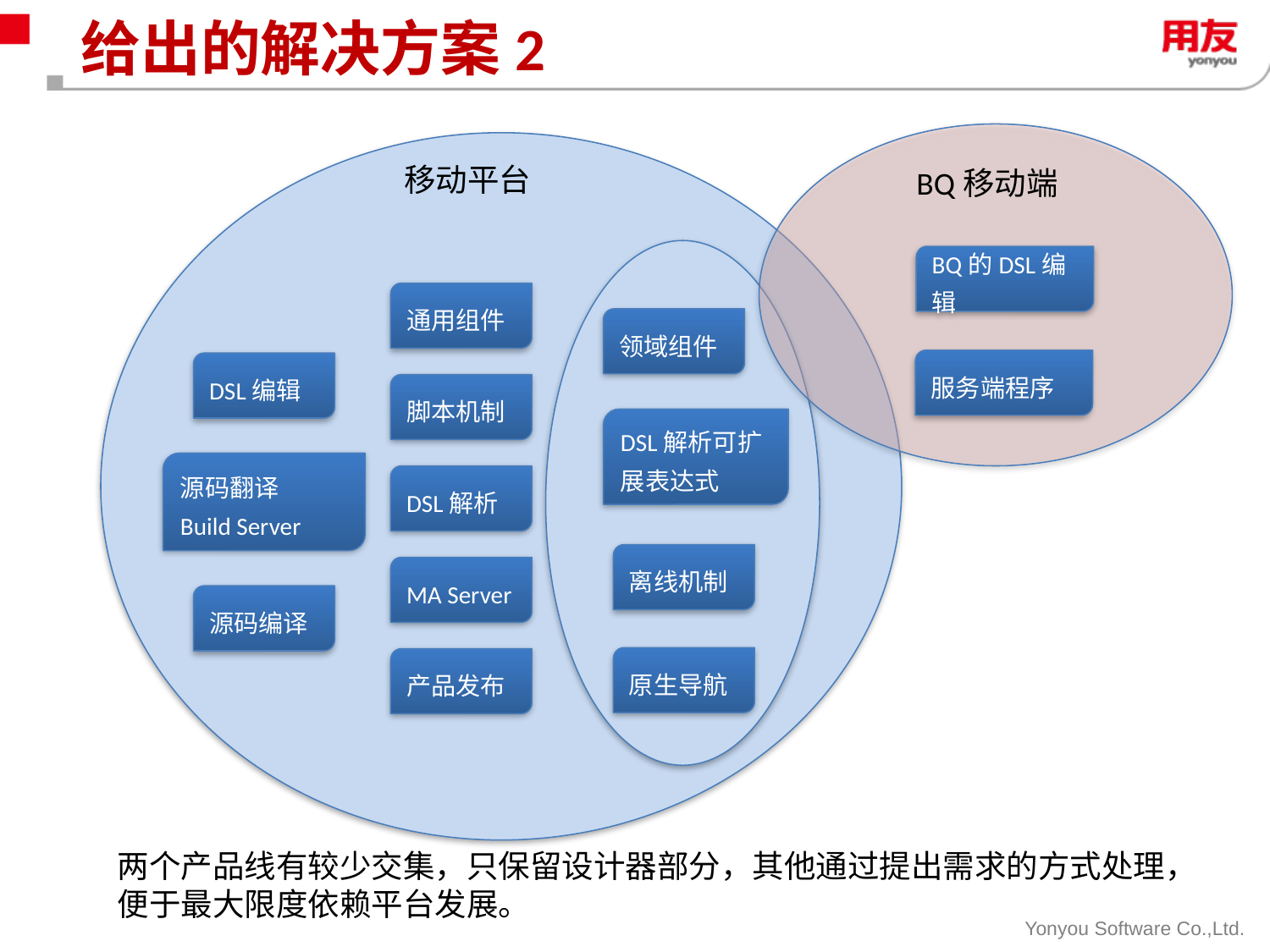

# 给出的解决方案2

移动平台
BQ移动端

BQ的DSL编辑
通用组件
领域组件
服务端程序
DSL编辑
脚本机制
DSL解析可扩展表达式
源码翻译
Build Server
DSL解析
离线机制
MA Server
源码编译
原生导航
产品发布
两个产品线有较少交集，只保留设计器部分，其他通过提出需求的方式处理，
便于最大限度依赖平台发展。